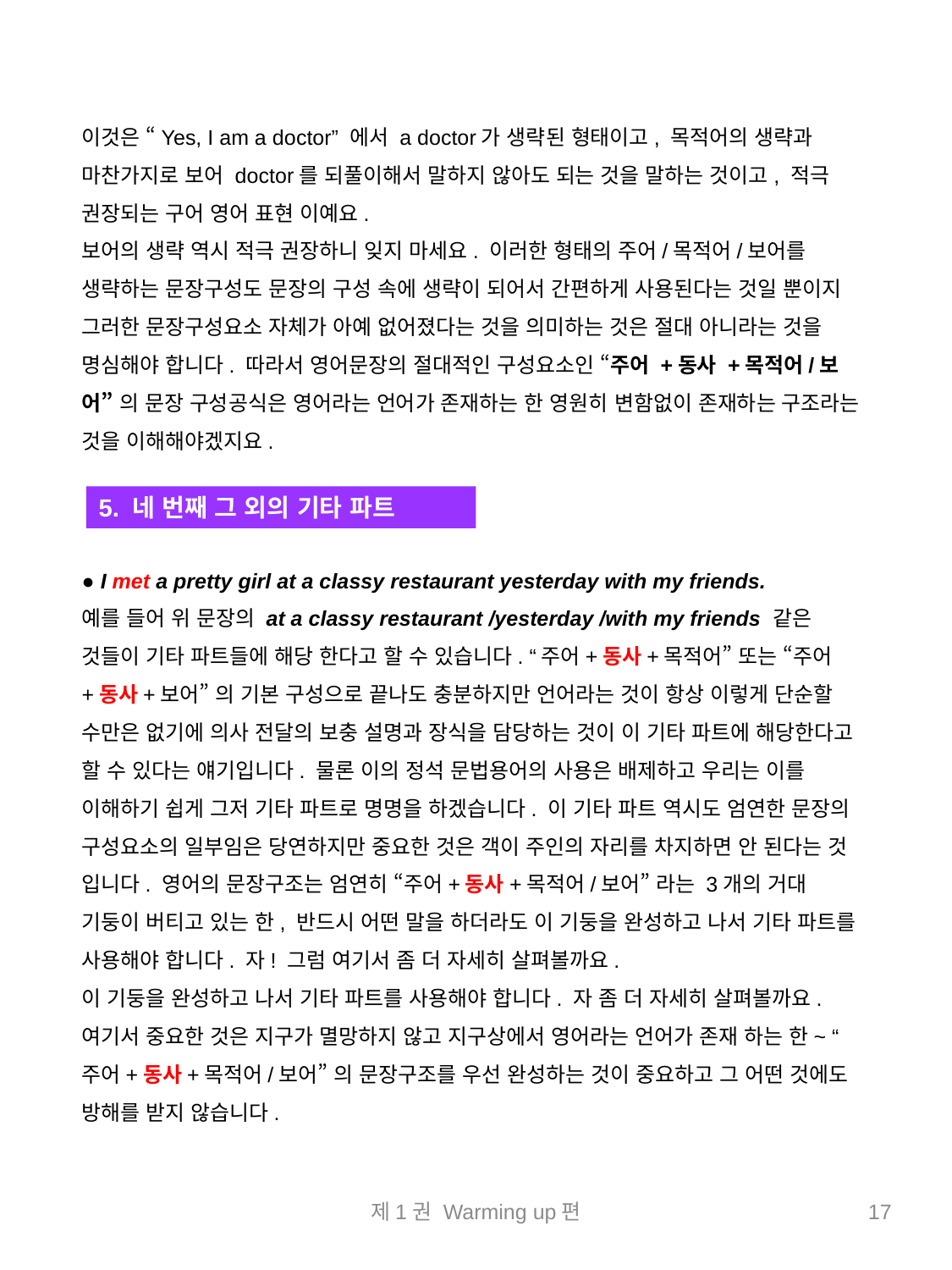

이것은 “Yes, I am a doctor” 에서 a doctor가 생략된 형태이고, 목적어의 생략과 마찬가지로 보어 doctor를 되풀이해서 말하지 않아도 되는 것을 말하는 것이고, 적극 권장되는 구어 영어 표현 이예요.
보어의 생략 역시 적극 권장하니 잊지 마세요. 이러한 형태의 주어/목적어/보어를 생략하는 문장구성도 문장의 구성 속에 생략이 되어서 간편하게 사용된다는 것일 뿐이지 그러한 문장구성요소 자체가 아예 없어졌다는 것을 의미하는 것은 절대 아니라는 것을 명심해야 합니다. 따라서 영어문장의 절대적인 구성요소인 “주어 +동사 +목적어/보어” 의 문장 구성공식은 영어라는 언어가 존재하는 한 영원히 변함없이 존재하는 구조라는 것을 이해해야겠지요.

● I met a pretty girl at a classy restaurant yesterday with my friends.
예를 들어 위 문장의 at a classy restaurant /yesterday /with my friends 같은 것들이 기타 파트들에 해당 한다고 할 수 있습니다. “주어+동사+목적어” 또는 “주어+동사+보어” 의 기본 구성으로 끝나도 충분하지만 언어라는 것이 항상 이렇게 단순할 수만은 없기에 의사 전달의 보충 설명과 장식을 담당하는 것이 이 기타 파트에 해당한다고 할 수 있다는 얘기입니다. 물론 이의 정석 문법용어의 사용은 배제하고 우리는 이를 이해하기 쉽게 그저 기타 파트로 명명을 하겠습니다. 이 기타 파트 역시도 엄연한 문장의 구성요소의 일부임은 당연하지만 중요한 것은 객이 주인의 자리를 차지하면 안 된다는 것 입니다. 영어의 문장구조는 엄연히 “주어+동사+목적어/보어” 라는 3개의 거대 기둥이 버티고 있는 한, 반드시 어떤 말을 하더라도 이 기둥을 완성하고 나서 기타 파트를 사용해야 합니다. 자! 그럼 여기서 좀 더 자세히 살펴볼까요.
이 기둥을 완성하고 나서 기타 파트를 사용해야 합니다. 자 좀 더 자세히 살펴볼까요. 여기서 중요한 것은 지구가 멸망하지 않고 지구상에서 영어라는 언어가 존재 하는 한~ “주어+동사+목적어/보어” 의 문장구조를 우선 완성하는 것이 중요하고 그 어떤 것에도 방해를 받지 않습니다.

5. 네 번째 그 외의 기타 파트
제1권 Warming up편
17